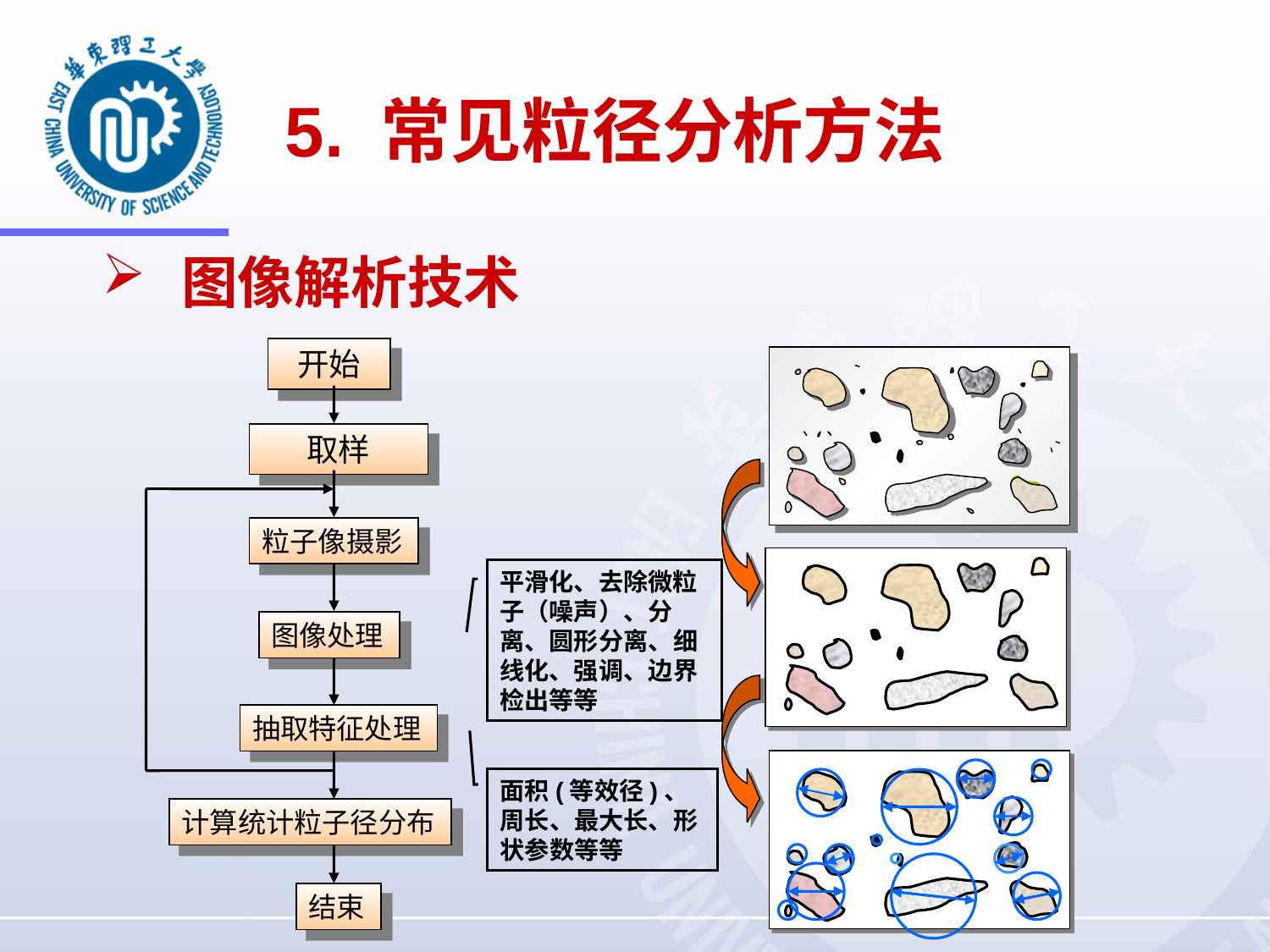

5. 常见粒径分析方法
图像解析技术
开始

取样

粒子像摄影

平滑化、去除微粒子（噪声）、分离、圆形分离、细线化、强调、边界检出等等

图像处理

抽取特征处理

面积(等效径)、周长、最大长、形状参数等等

计算统计粒子径分布

结束